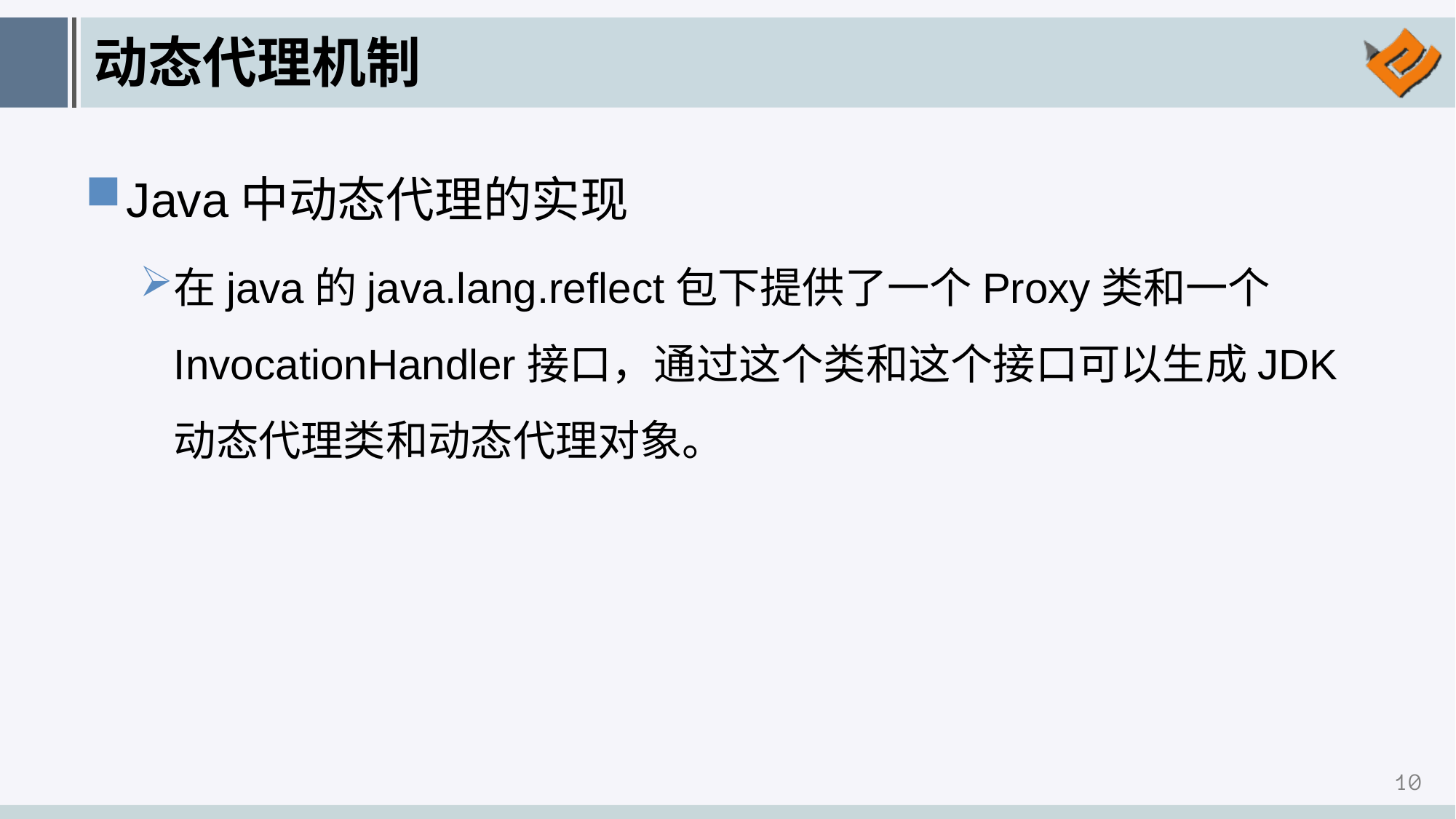

# 动态代理机制
Java中动态代理的实现
在java的java.lang.reflect包下提供了一个Proxy类和一个InvocationHandler接口，通过这个类和这个接口可以生成JDK动态代理类和动态代理对象。